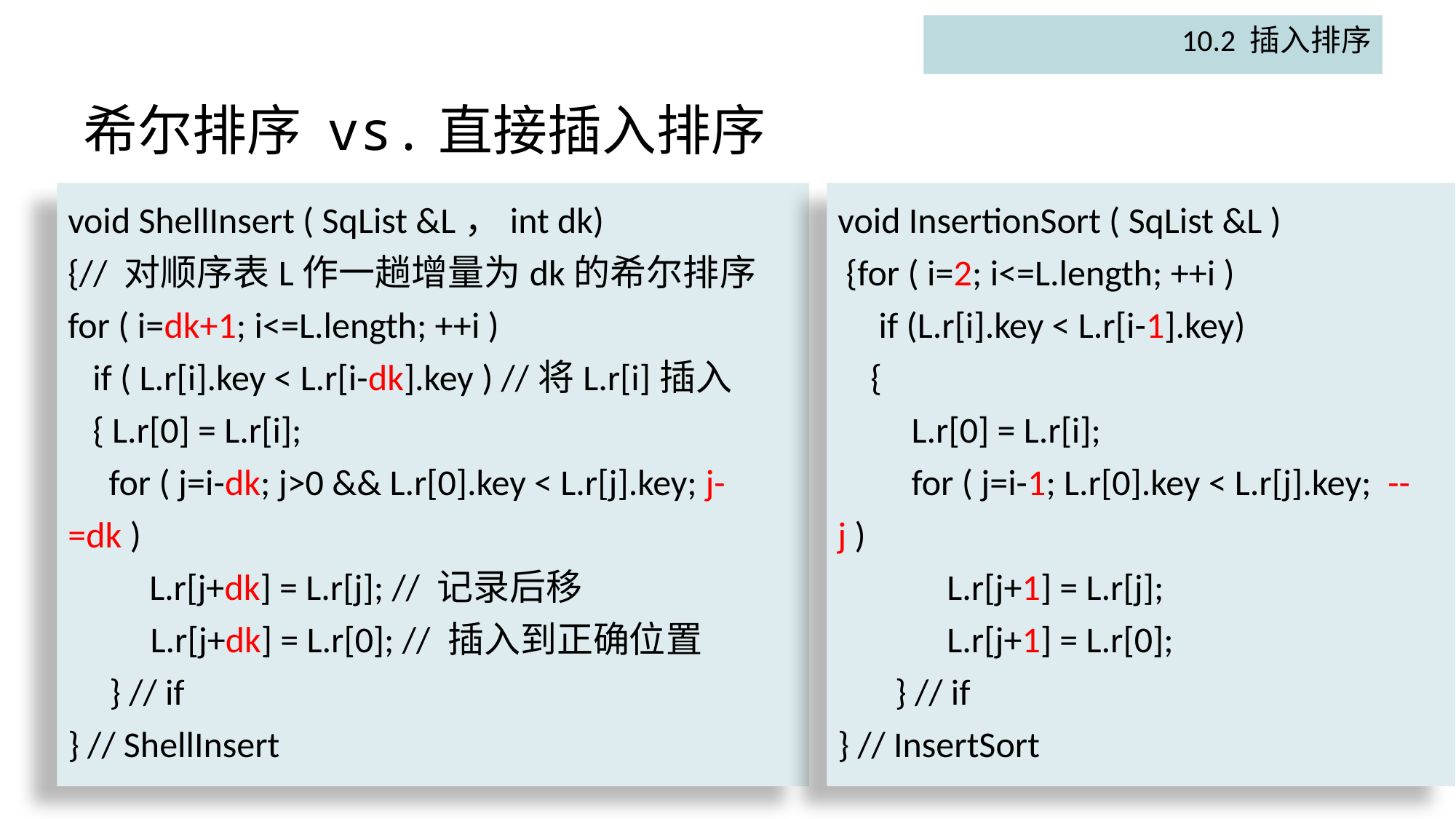

10.2 插入排序
# 希尔排序 vs.直接插入排序
void ShellInsert ( SqList &L，int dk)
{// 对顺序表L作一趟增量为dk的希尔排序
for ( i=dk+1; i<=L.length; ++i )
   if ( L.r[i].key < L.r[i-dk].key ) //将L.r[i]插入
   { L.r[0] = L.r[i];
     for ( j=i-dk; j>0 && L.r[0].key < L.r[j].key; j-=dk )
　　L.r[j+dk] = L.r[j]; // 记录后移
         L.r[j+dk] = L.r[0]; // 插入到正确位置
    } // if
} // ShellInsert
void InsertionSort ( SqList &L )
 {for ( i=2; i<=L.length; ++i )
     if (L.r[i].key < L.r[i-1].key)
    {
         L.r[0] = L.r[i];
         for ( j=i-1; L.r[0].key < L.r[j].key;  -- j )
    	L.r[j+1] = L.r[j];
	L.r[j+1] = L.r[0];
       } // if
} // InsertSort